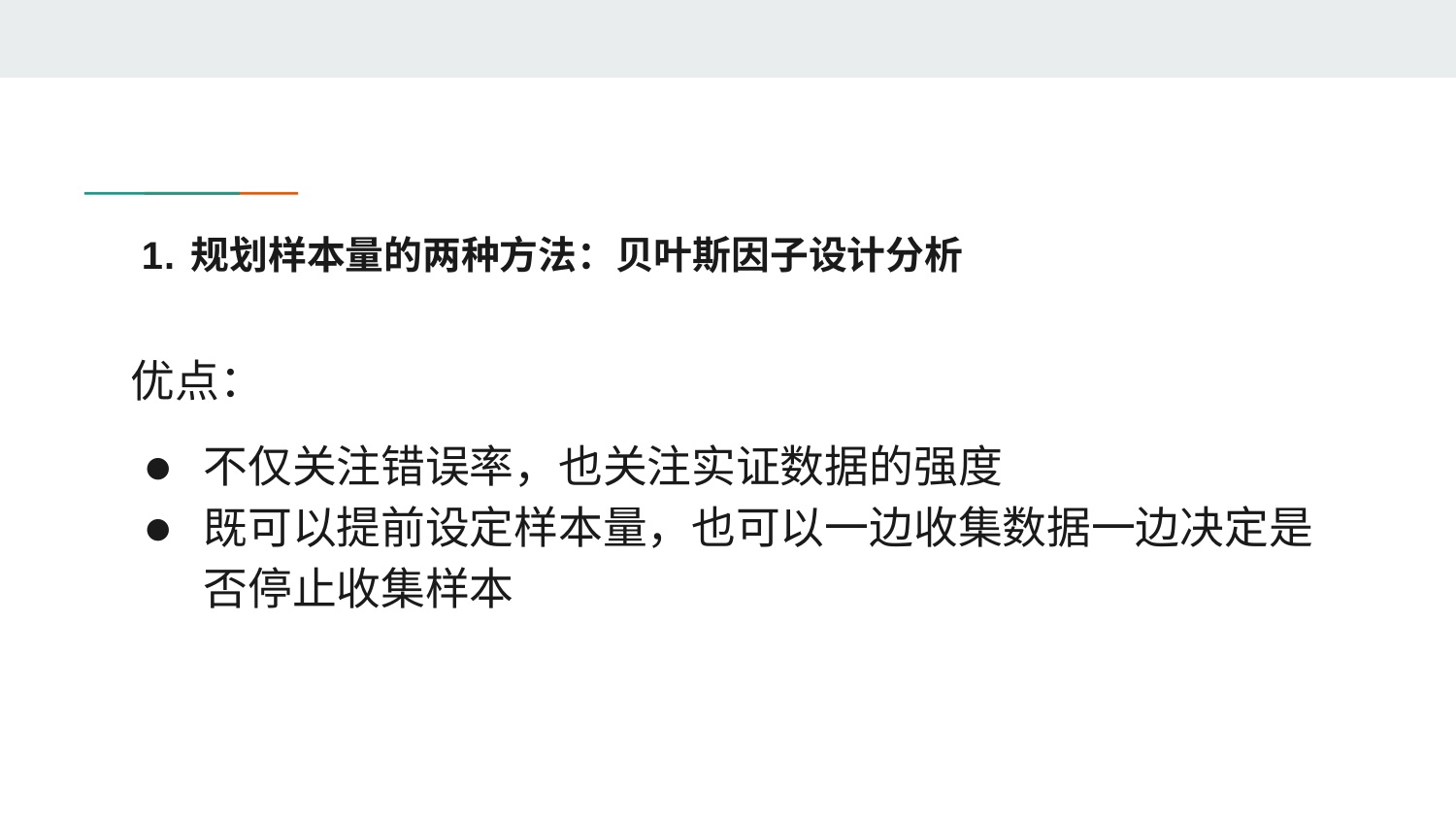

# 规划样本量的两种方法：贝叶斯因子设计分析
优点：
不仅关注错误率，也关注实证数据的强度
既可以提前设定样本量，也可以一边收集数据一边决定是否停止收集样本